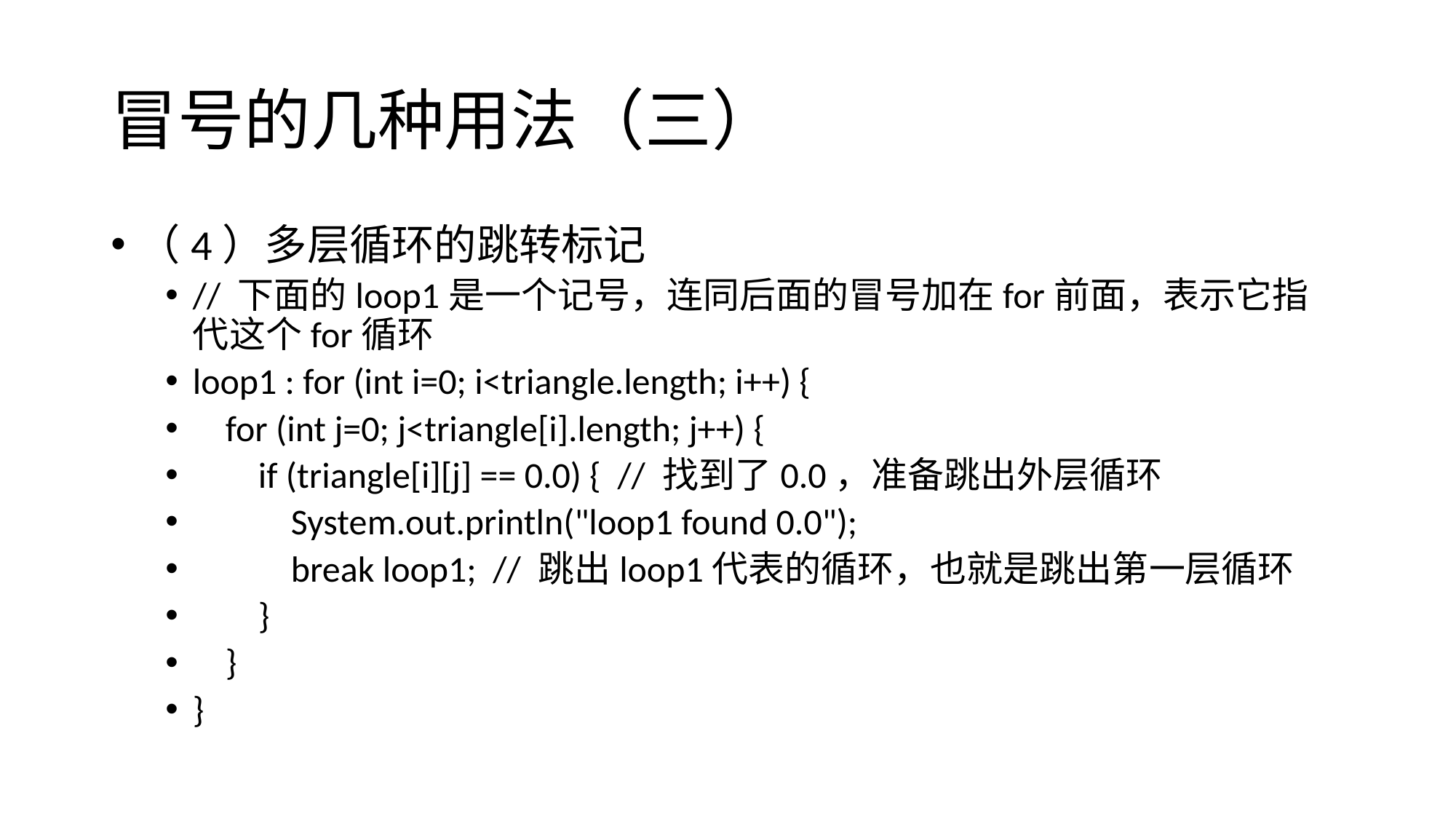

# 冒号的几种用法（三）
（4）多层循环的跳转标记
// 下面的loop1是一个记号，连同后面的冒号加在for前面，表示它指代这个for循环
loop1 : for (int i=0; i<triangle.length; i++) {
    for (int j=0; j<triangle[i].length; j++) {
        if (triangle[i][j] == 0.0) {  // 找到了0.0，准备跳出外层循环
            System.out.println("loop1 found 0.0");
            break loop1;  // 跳出loop1代表的循环，也就是跳出第一层循环
        }
    }
}